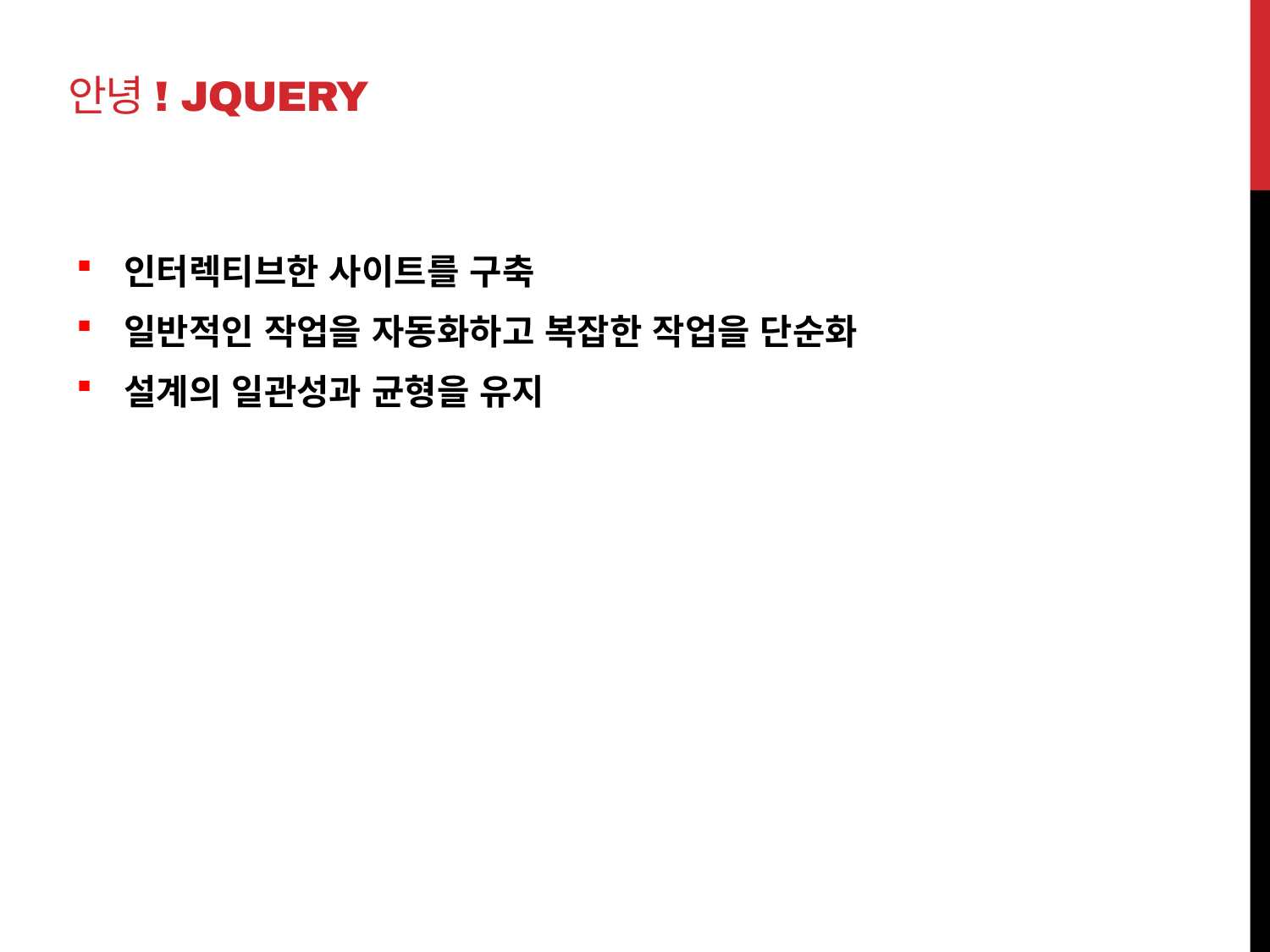

# 안녕! jQuery
인터렉티브한 사이트를 구축
일반적인 작업을 자동화하고 복잡한 작업을 단순화
설계의 일관성과 균형을 유지